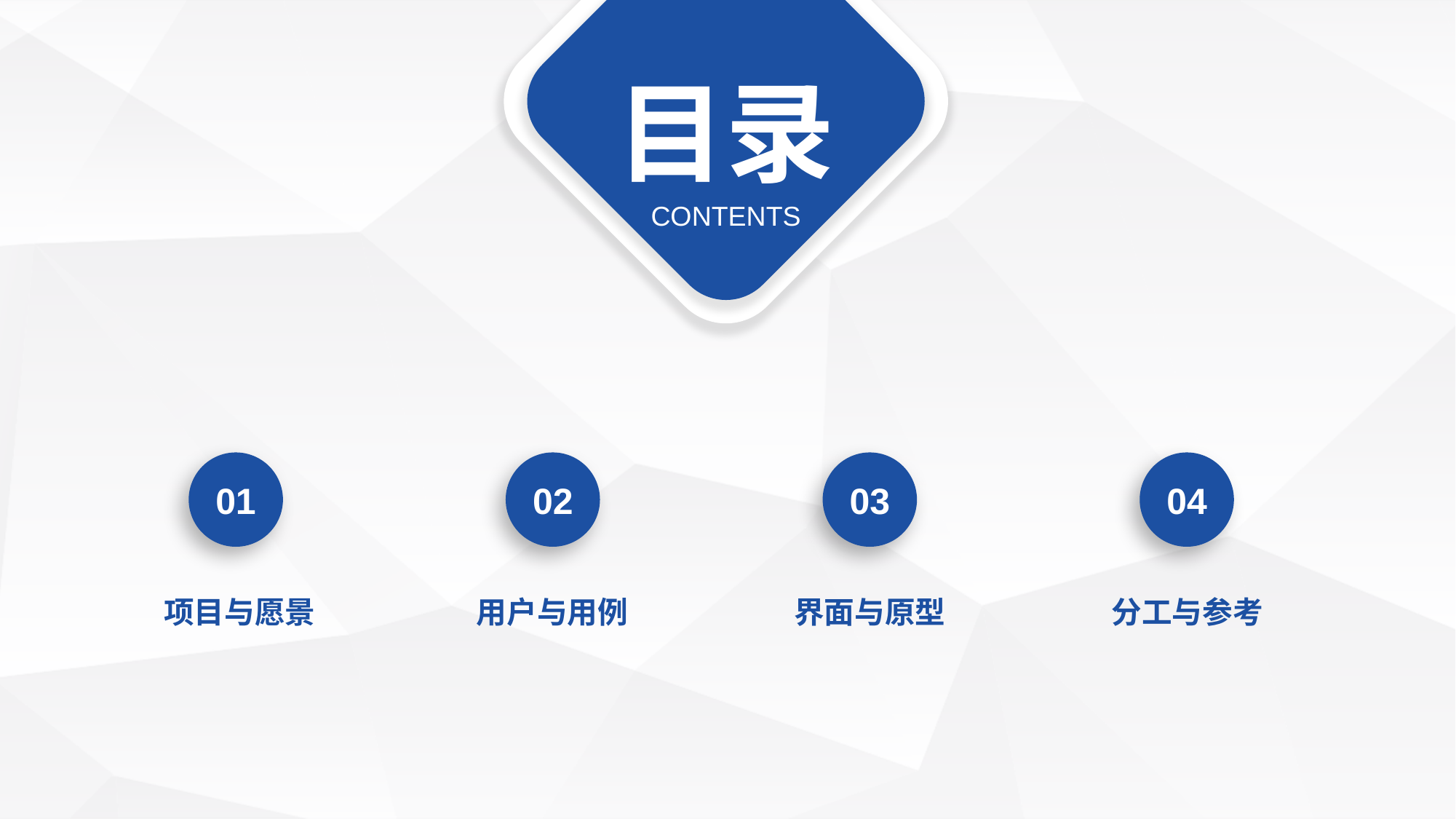

目录
CONTENTS
01
02
03
04
项目与愿景
用户与用例
界面与原型
分工与参考